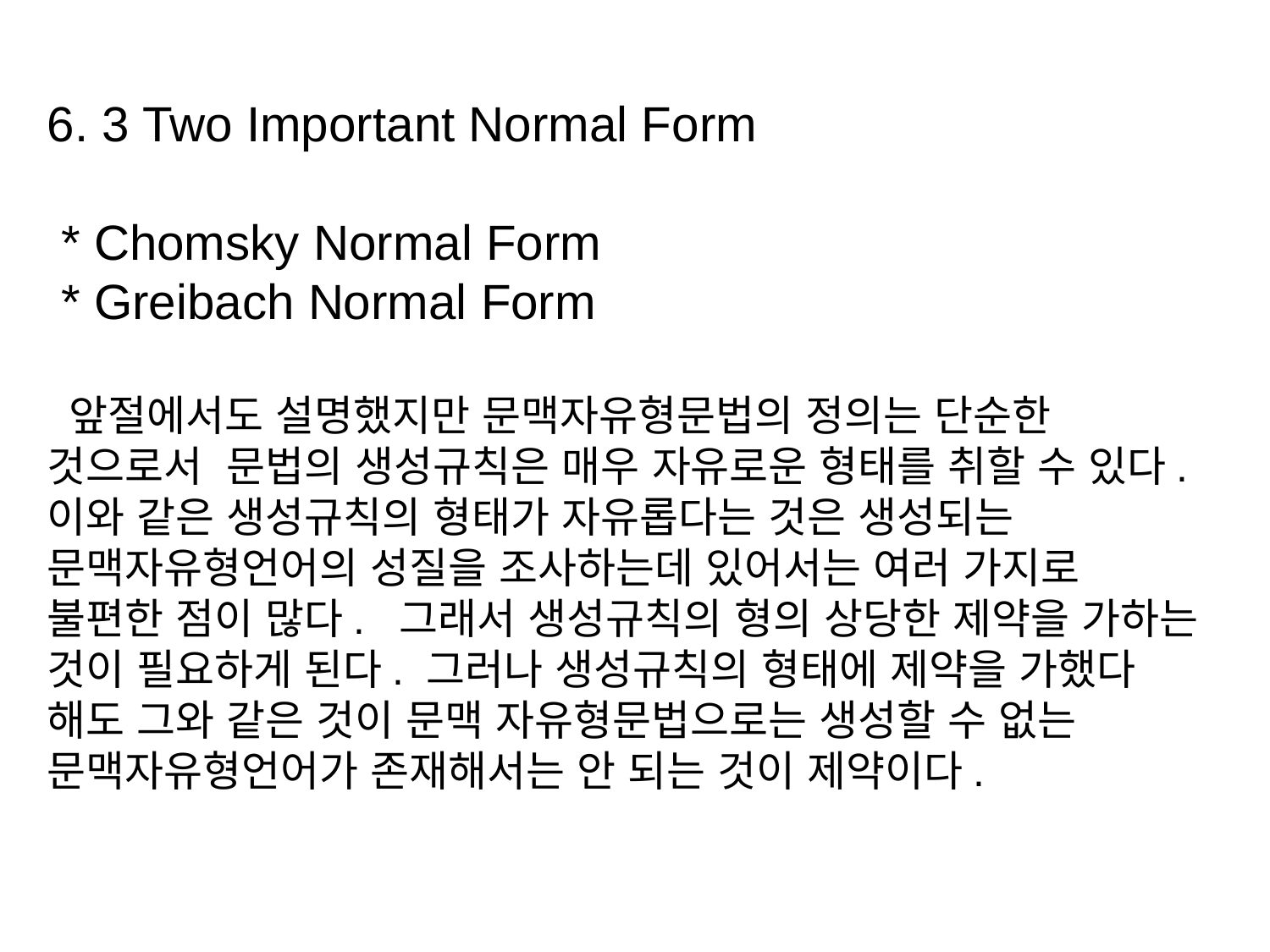

6. 3 Two Important Normal Form
 * Chomsky Normal Form
 * Greibach Normal Form

 앞절에서도 설명했지만 문맥자유형문법의 정의는 단순한 것으로서  문법의 생성규칙은 매우 자유로운 형태를 취할 수 있다. 이와 같은 생성규칙의 형태가 자유롭다는 것은 생성되는 문맥자유형언어의 성질을 조사하는데 있어서는 여러 가지로 불편한 점이 많다.  그래서 생성규칙의 형의 상당한 제약을 가하는 것이 필요하게 된다. 그러나 생성규칙의 형태에 제약을 가했다 해도 그와 같은 것이 문맥 자유형문법으로는 생성할 수 없는 문맥자유형언어가 존재해서는 안 되는 것이 제약이다.